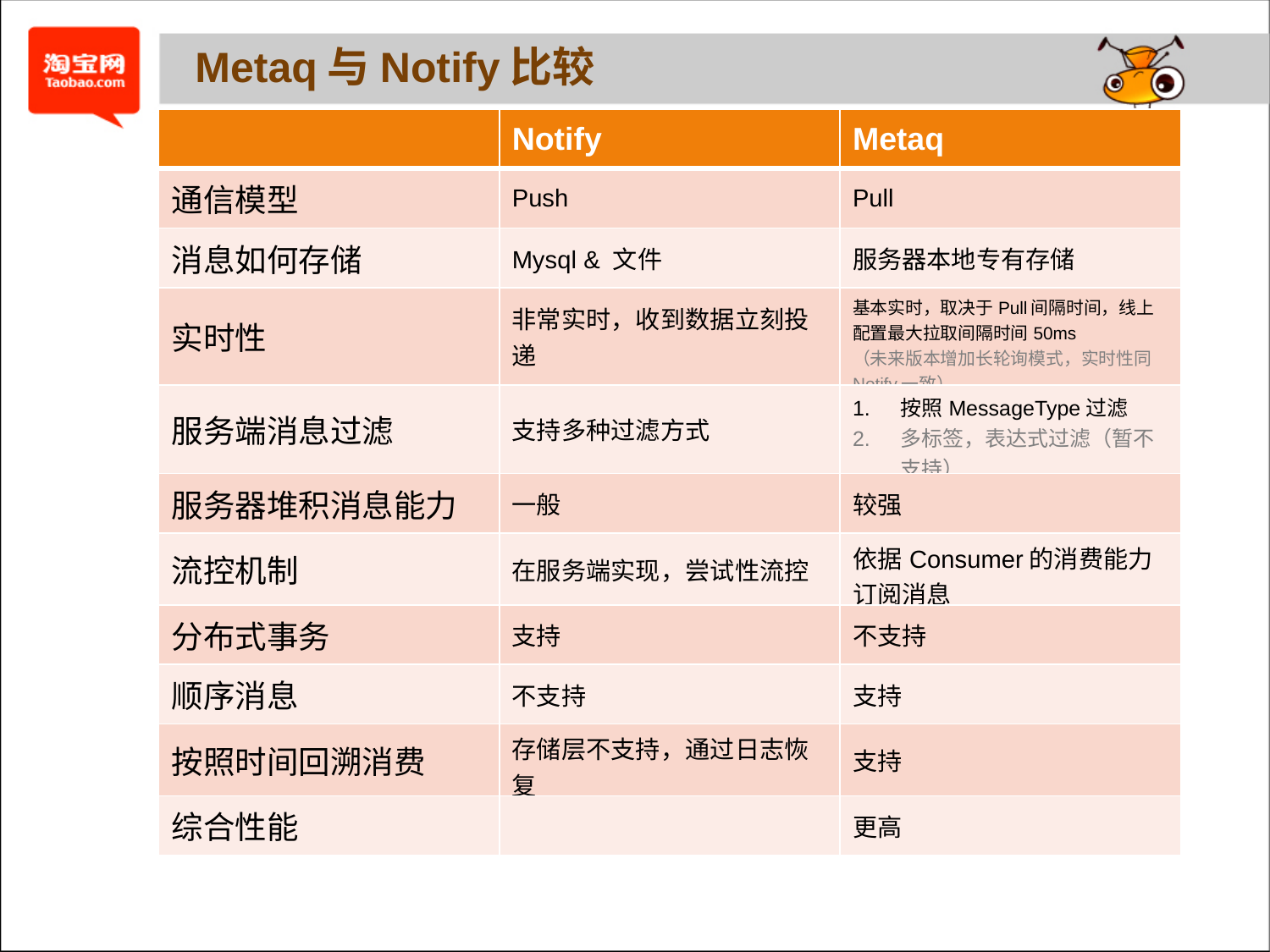

Metaq与Notify比较
|  | Notify | Metaq |
| --- | --- | --- |
| 通信模型 | Push | Pull |
| 消息如何存储 | Mysql & 文件 | 服务器本地专有存储 |
| 实时性 | 非常实时，收到数据立刻投递 | 基本实时，取决于Pull间隔时间，线上配置最大拉取间隔时间50ms （未来版本增加长轮询模式，实时性同Notify一致） |
| 服务端消息过滤 | 支持多种过滤方式 | 按照MessageType过滤 多标签，表达式过滤（暂不支持） |
| 服务器堆积消息能力 | 一般 | 较强 |
| 流控机制 | 在服务端实现，尝试性流控 | 依据Consumer的消费能力订阅消息 |
| 分布式事务 | 支持 | 不支持 |
| 顺序消息 | 不支持 | 支持 |
| 按照时间回溯消费 | 存储层不支持，通过日志恢复 | 支持 |
| 综合性能 |  | 更高 |